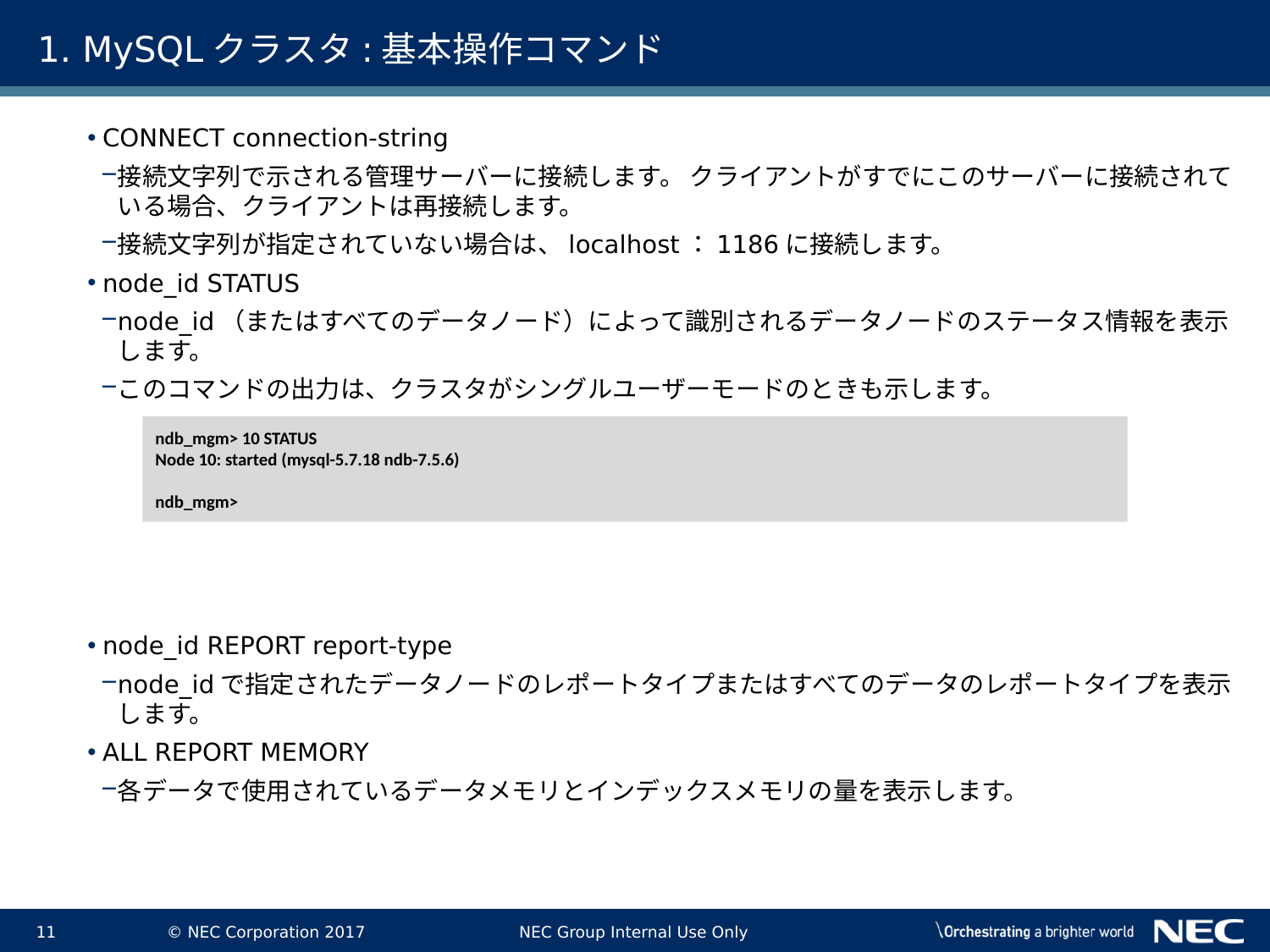

# 1. MySQLクラスタ:基本操作コマンド
CONNECT connection-string
接続文字列で示される管理サーバーに接続します。 クライアントがすでにこのサーバーに接続されている場合、クライアントは再接続します。
接続文字列が指定されていない場合は、localhost：1186に接続します。
node_id STATUS
node_id（またはすべてのデータノード）によって識別されるデータノードのステータス情報を表示します。
このコマンドの出力は、クラスタがシングルユーザーモードのときも示します。

node_id REPORT report-type
node_idで指定されたデータノードのレポートタイプまたはすべてのデータのレポートタイプを表示します。
ALL REPORT MEMORY
各データで使用されているデータメモリとインデックスメモリの量を表示します。
ndb_mgm> 10 STATUS
Node 10: started (mysql-5.7.18 ndb-7.5.6)

ndb_mgm>